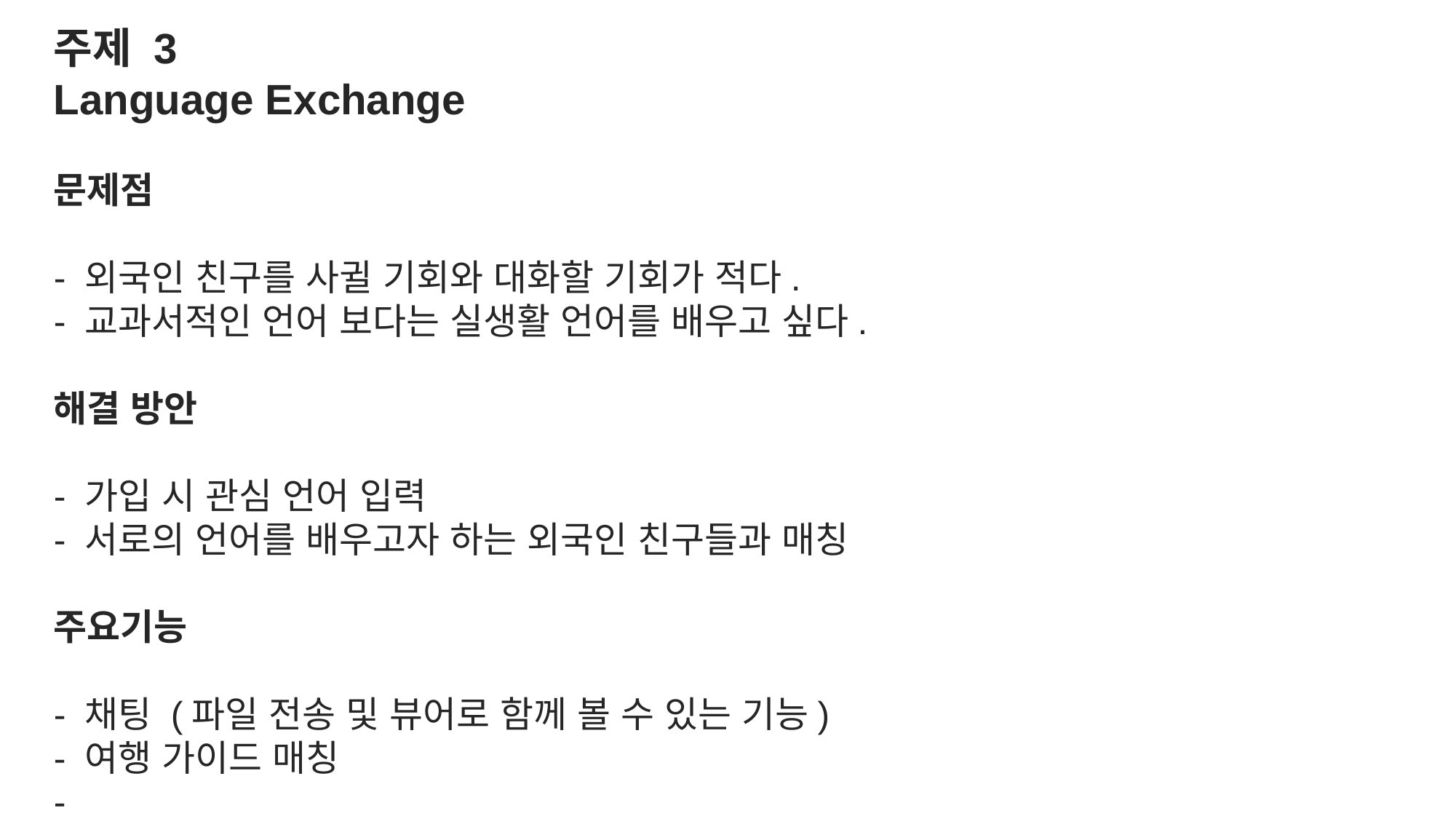

주제 3
Language Exchange

문제점

- 외국인 친구를 사귈 기회와 대화할 기회가 적다.
- 교과서적인 언어 보다는 실생활 언어를 배우고 싶다.

해결 방안

- 가입 시 관심 언어 입력
- 서로의 언어를 배우고자 하는 외국인 친구들과 매칭

주요기능

- 채팅 (파일 전송 및 뷰어로 함께 볼 수 있는 기능)
- 여행 가이드 매칭
-